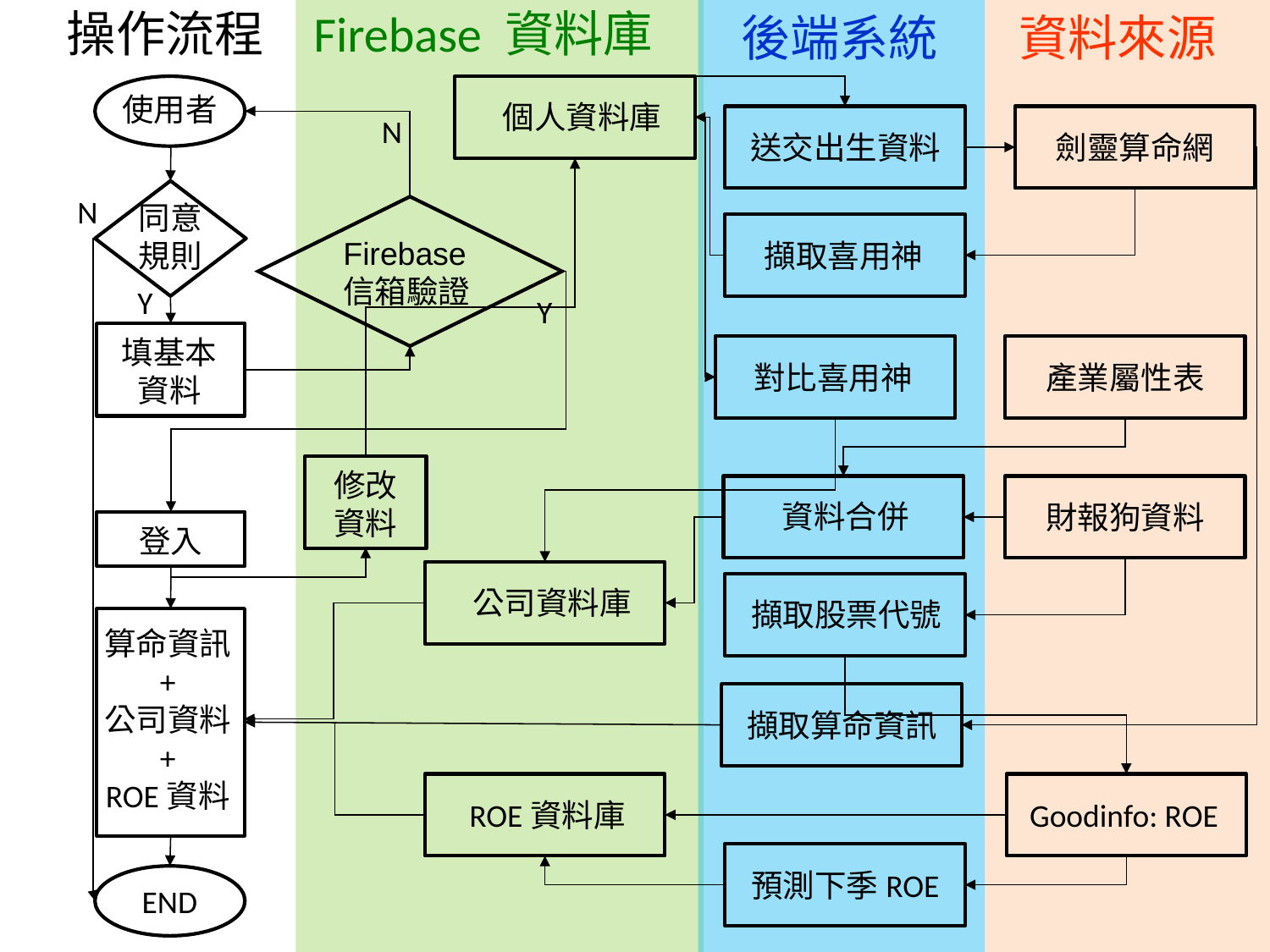

操作流程
Firebase 資料庫
後端系統
資料來源

個人資料庫

使用者
N

送交出生資料

劍靈算命網

同意
規則
N

Firebase
信箱驗證

擷取喜用神
Y
Y

填基本
資料

對比喜用神

產業屬性表

修改
資料

資料合併

財報狗資料

登入

公司資料庫

擷取股票代號

算命資訊
+
公司資料
+
ROE資料

擷取算命資訊

ROE資料庫

Goodinfo: ROE

預測下季ROE

END